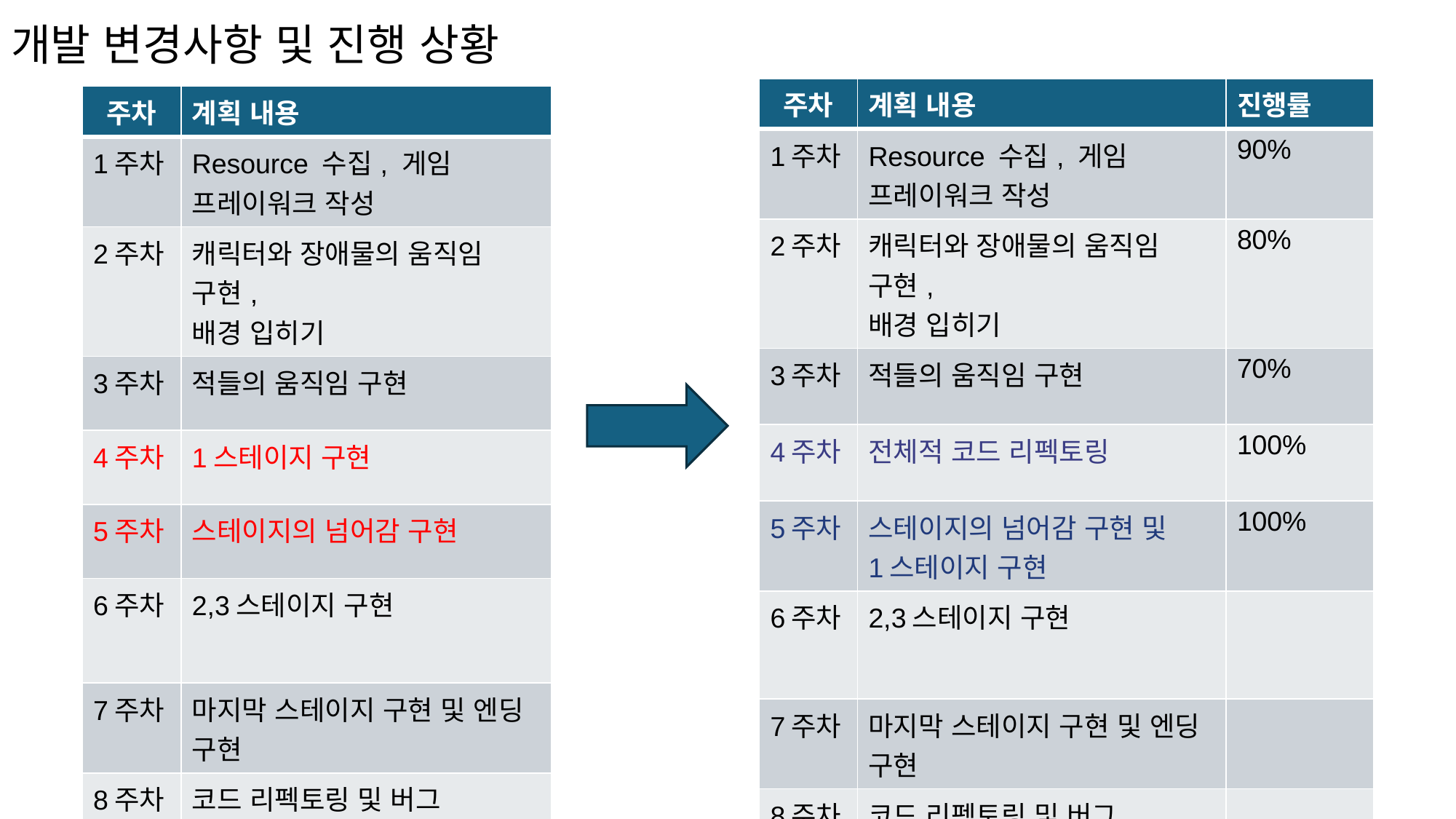

# 개발 변경사항 및 진행 상황
| 주차 | 계획 내용 | 진행률 |
| --- | --- | --- |
| 1주차 | Resource 수집, 게임 프레이워크 작성 | 90% |
| 2주차 | 캐릭터와 장애물의 움직임 구현, 배경 입히기 | 80% |
| 3주차 | 적들의 움직임 구현 | 70% |
| 4주차 | 전체적 코드 리펙토링 | 100% |
| 5주차 | 스테이지의 넘어감 구현 및 1스테이지 구현 | 100% |
| 6주차 | 2,3스테이지 구현 |  |
| 7주차 | 마지막 스테이지 구현 및 엔딩 구현 |  |
| 8주차 | 코드 리펙토링 및 버그 |  |
| 주차 | 계획 내용 |
| --- | --- |
| 1주차 | Resource 수집, 게임 프레이워크 작성 |
| 2주차 | 캐릭터와 장애물의 움직임 구현, 배경 입히기 |
| 3주차 | 적들의 움직임 구현 |
| 4주차 | 1스테이지 구현 |
| 5주차 | 스테이지의 넘어감 구현 |
| 6주차 | 2,3스테이지 구현 |
| 7주차 | 마지막 스테이지 구현 및 엔딩 구현 |
| 8주차 | 코드 리펙토링 및 버그 |